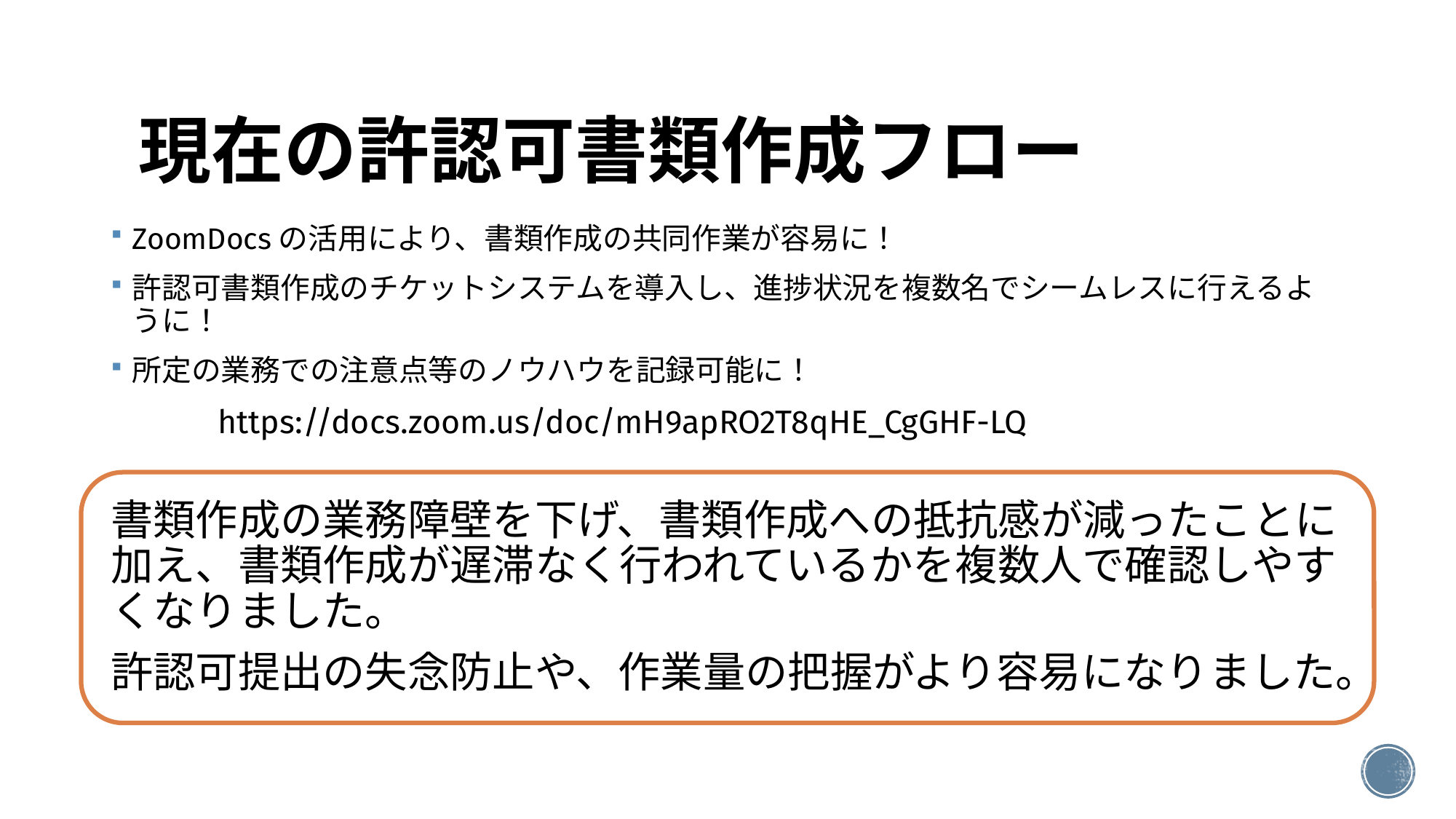

# 現在の許認可書類作成フロー
ZoomDocsの活用により、書類作成の共同作業が容易に！
許認可書類作成のチケットシステムを導入し、進捗状況を複数名でシームレスに行えるように！
所定の業務での注意点等のノウハウを記録可能に！
	https://docs.zoom.us/doc/mH9apRO2T8qHE_CgGHF-LQ

書類作成の業務障壁を下げ、書類作成への抵抗感が減ったことに加え、書類作成が遅滞なく行われているかを複数人で確認しやすくなりました。
許認可提出の失念防止や、作業量の把握がより容易になりました。